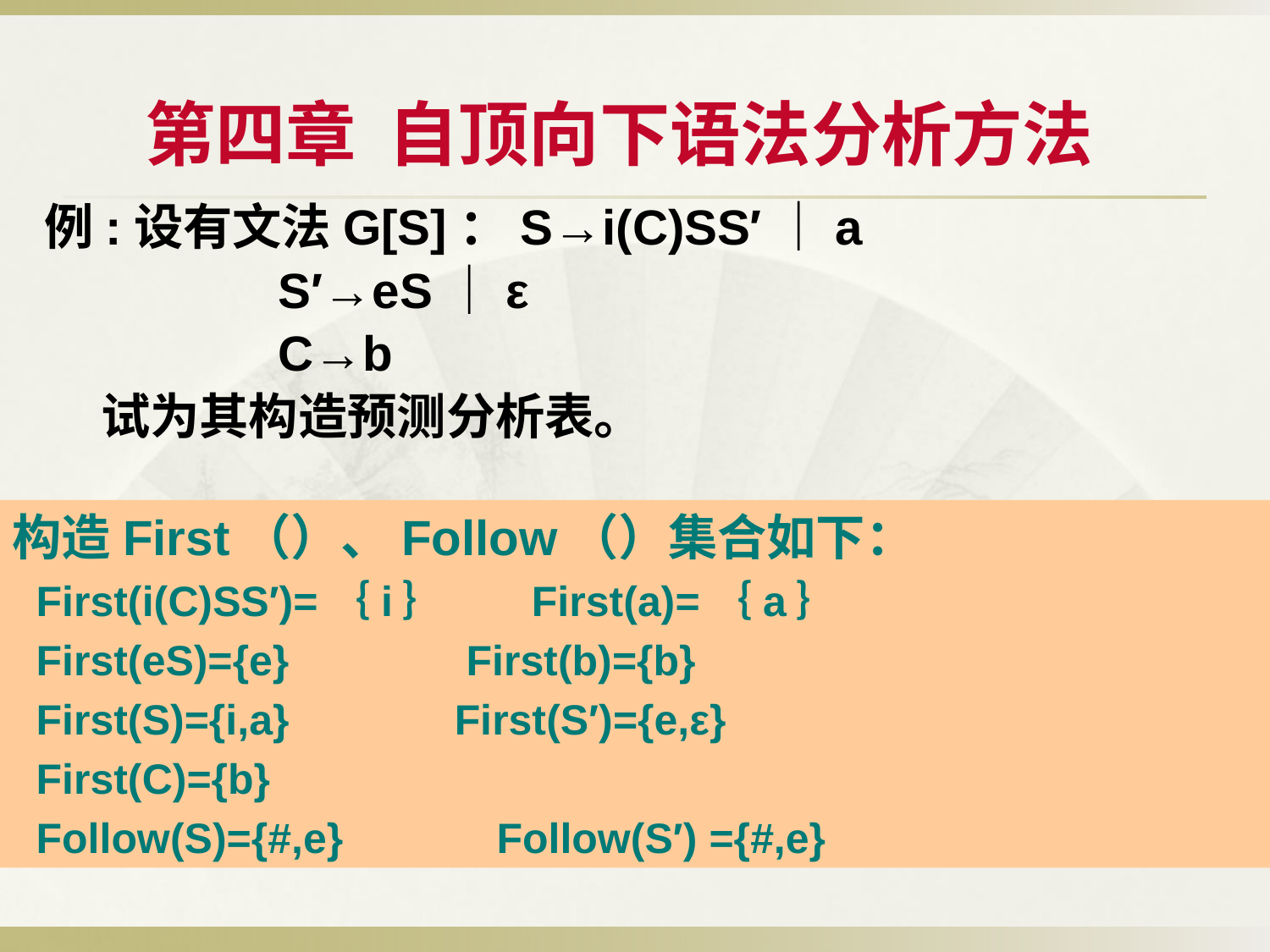

# 第四章  自顶向下语法分析方法
例:设有文法G[S]：S→i(C)SS′｜a
                 S′→eS｜ε
                 C→b
    试为其构造预测分析表。
构造First（）、Follow（）集合如下：
  First(i(C)SS′)=｛i｝        First(a)=｛a｝
  First(eS)={e}               First(b)={b}
  First(S)={i,a}              First(S′)={e,ε}
  First(C)={b}
  Follow(S)={#,e}             Follow(S′) ={#,e}